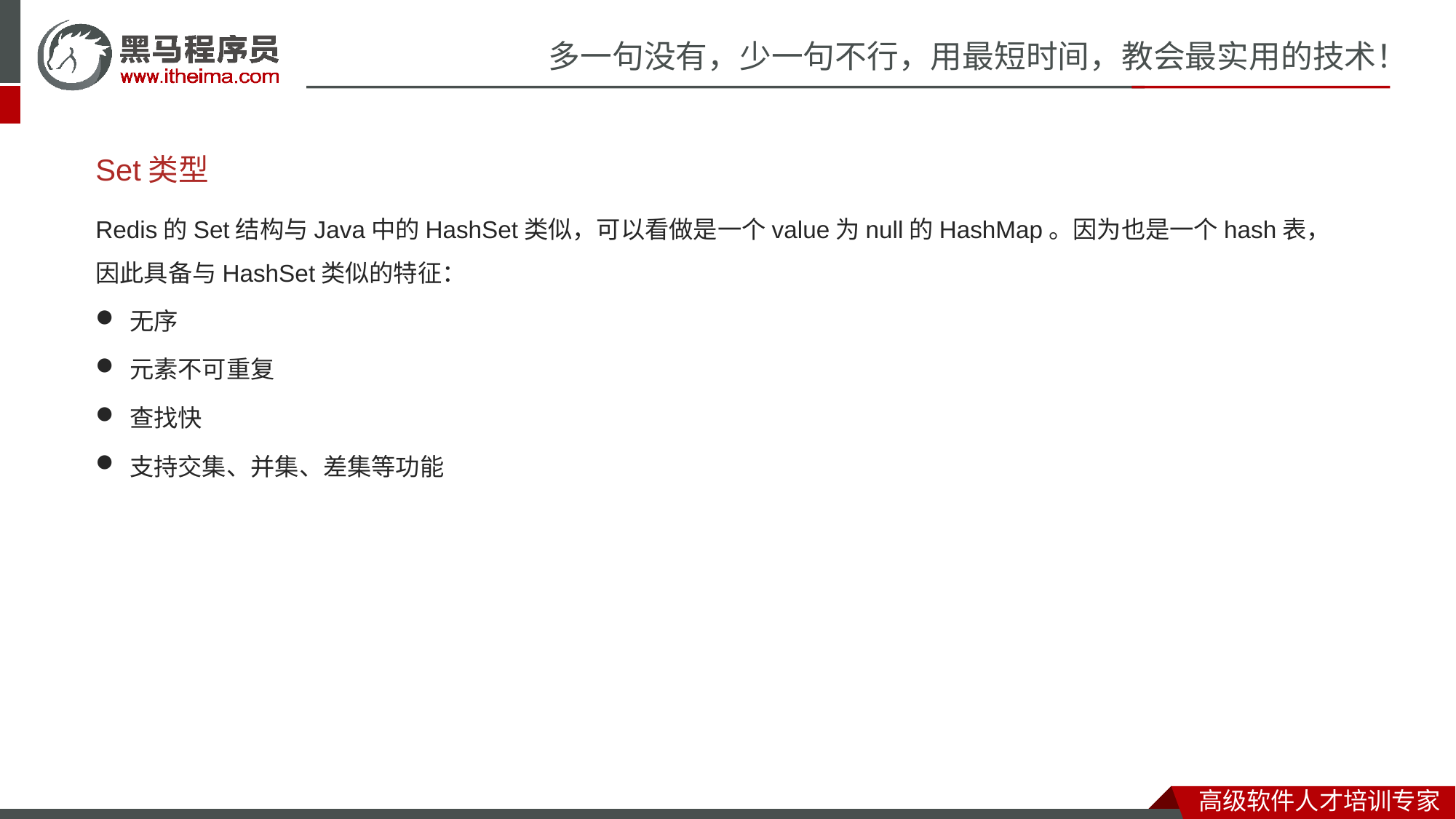

# Set类型
Redis的Set结构与Java中的HashSet类似，可以看做是一个value为null的HashMap。因为也是一个hash表，因此具备与HashSet类似的特征：
无序
元素不可重复
查找快
支持交集、并集、差集等功能